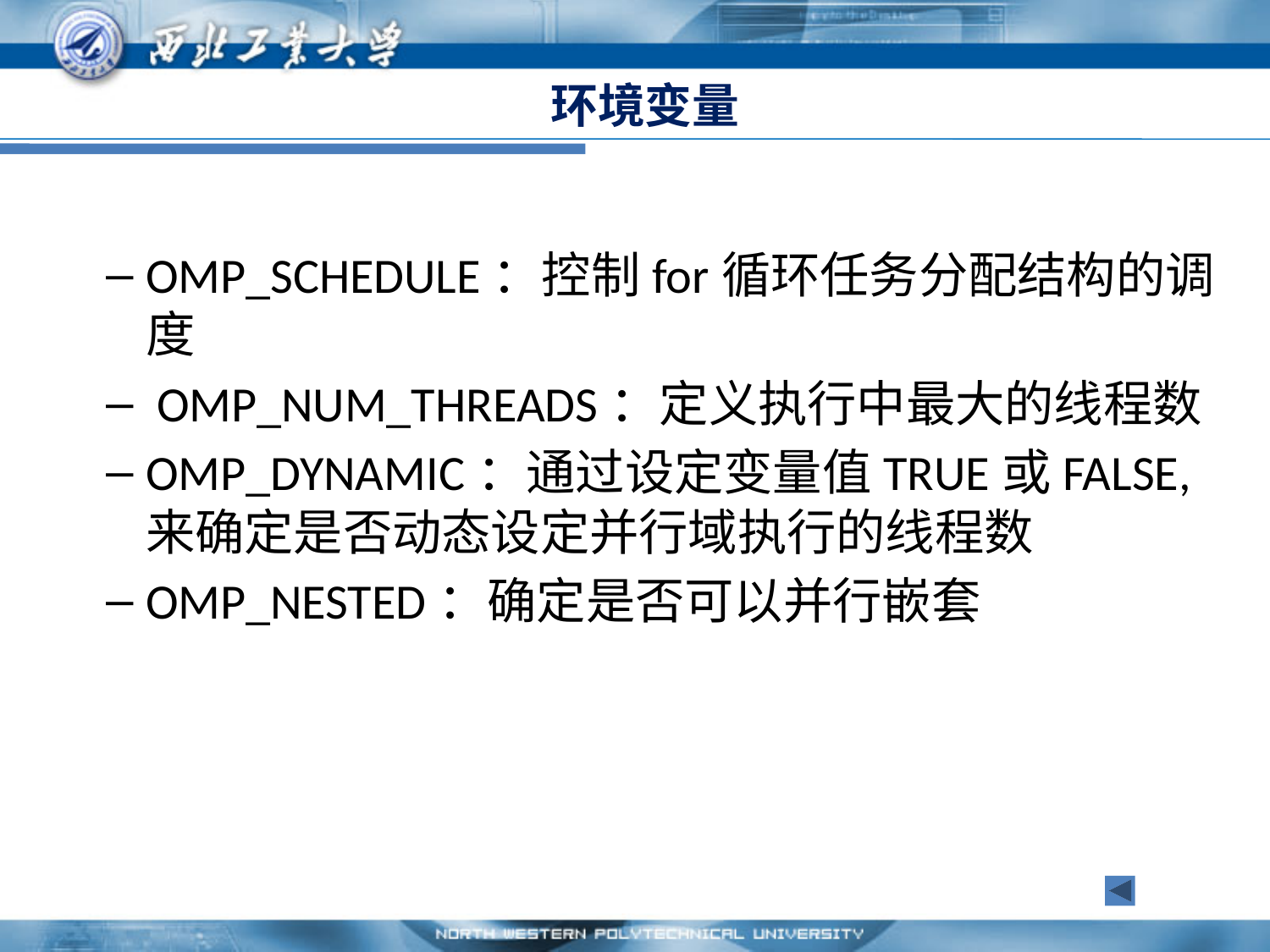

# 环境变量

OMP_SCHEDULE：控制for循环任务分配结构的调度
 OMP_NUM_THREADS：定义执行中最大的线程数
OMP_DYNAMIC：通过设定变量值TRUE或FALSE,来确定是否动态设定并行域执行的线程数
OMP_NESTED：确定是否可以并行嵌套